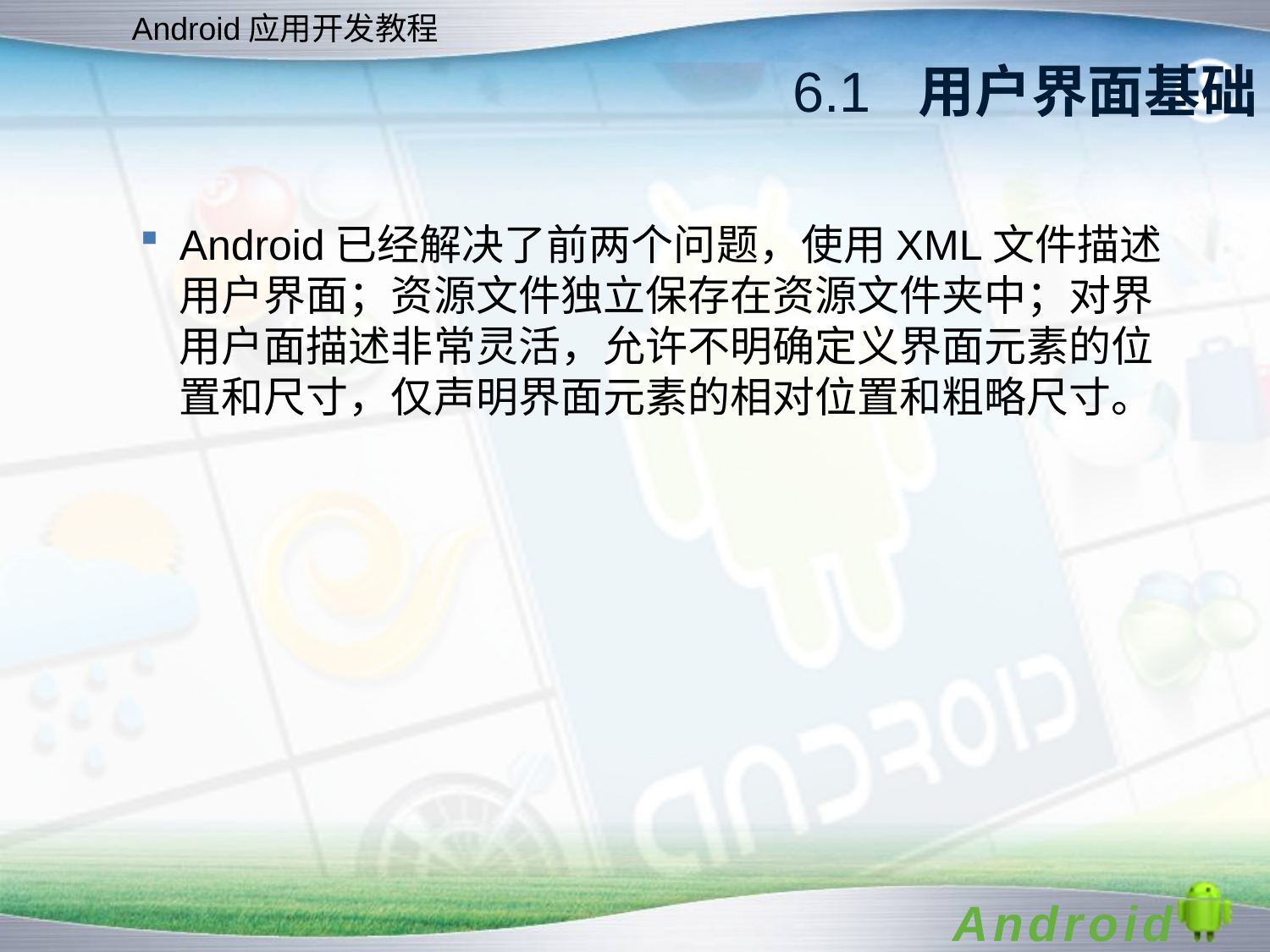

6.1 用户界面基础
Android已经解决了前两个问题，使用XML文件描述用户界面；资源文件独立保存在资源文件夹中；对界用户面描述非常灵活，允许不明确定义界面元素的位置和尺寸，仅声明界面元素的相对位置和粗略尺寸。